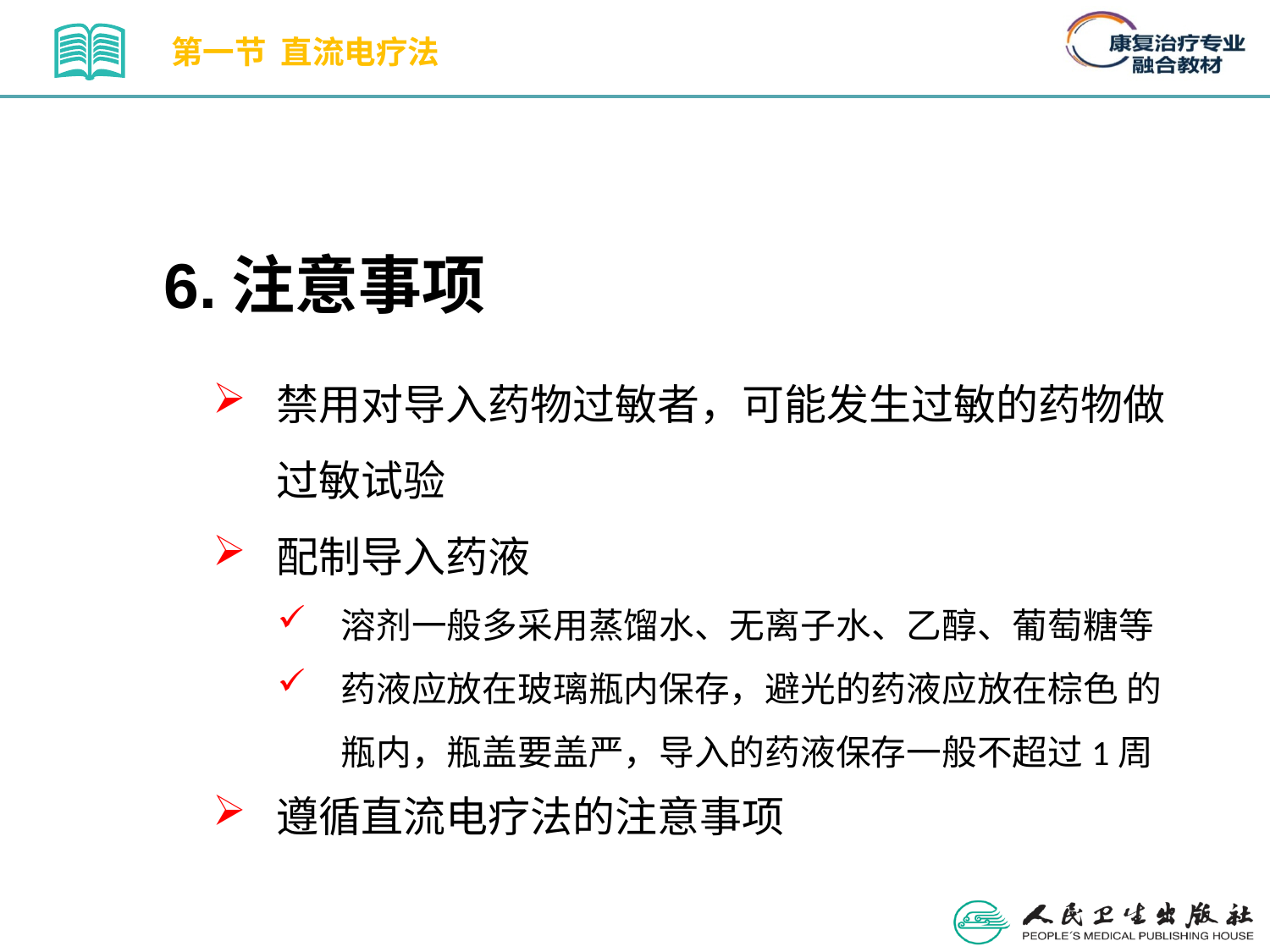

第一节  直流电疗法
6.注意事项
禁用对导入药物过敏者，可能发生过敏的药物做过敏试验
配制导入药液

遵循直流电疗法的注意事项
溶剂一般多采用蒸馏水、无离子水、乙醇、葡萄糖等
药液应放在玻璃瓶内保存，避光的药液应放在棕色 的瓶内，瓶盖要盖严，导入的药液保存一般不超过1周